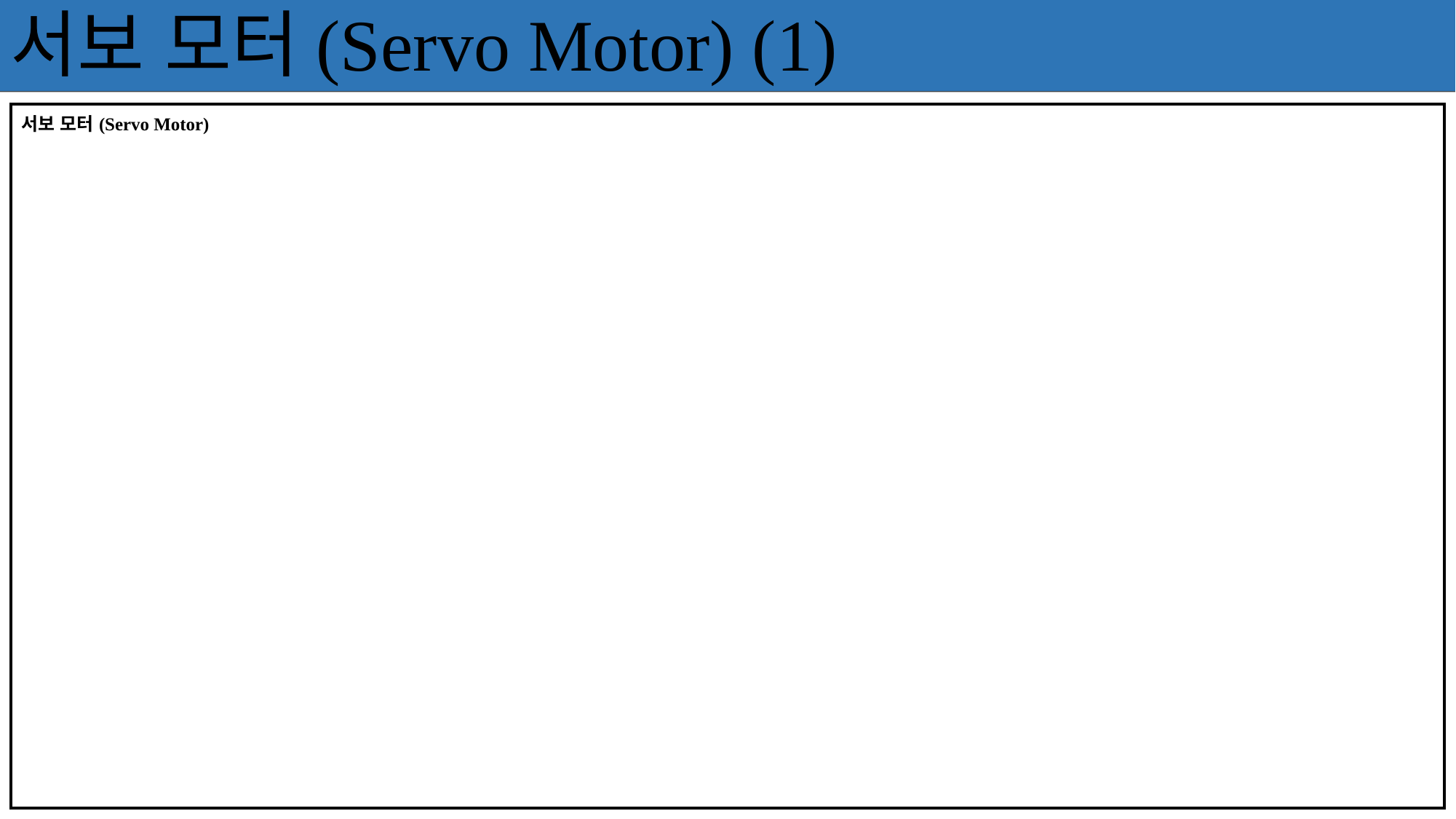

기호

서보 모터(Servo Motor) (1)
| 서보 모터(Servo Motor) |
| --- |

PWM
피드백

MOSFET
스위치
+

출력